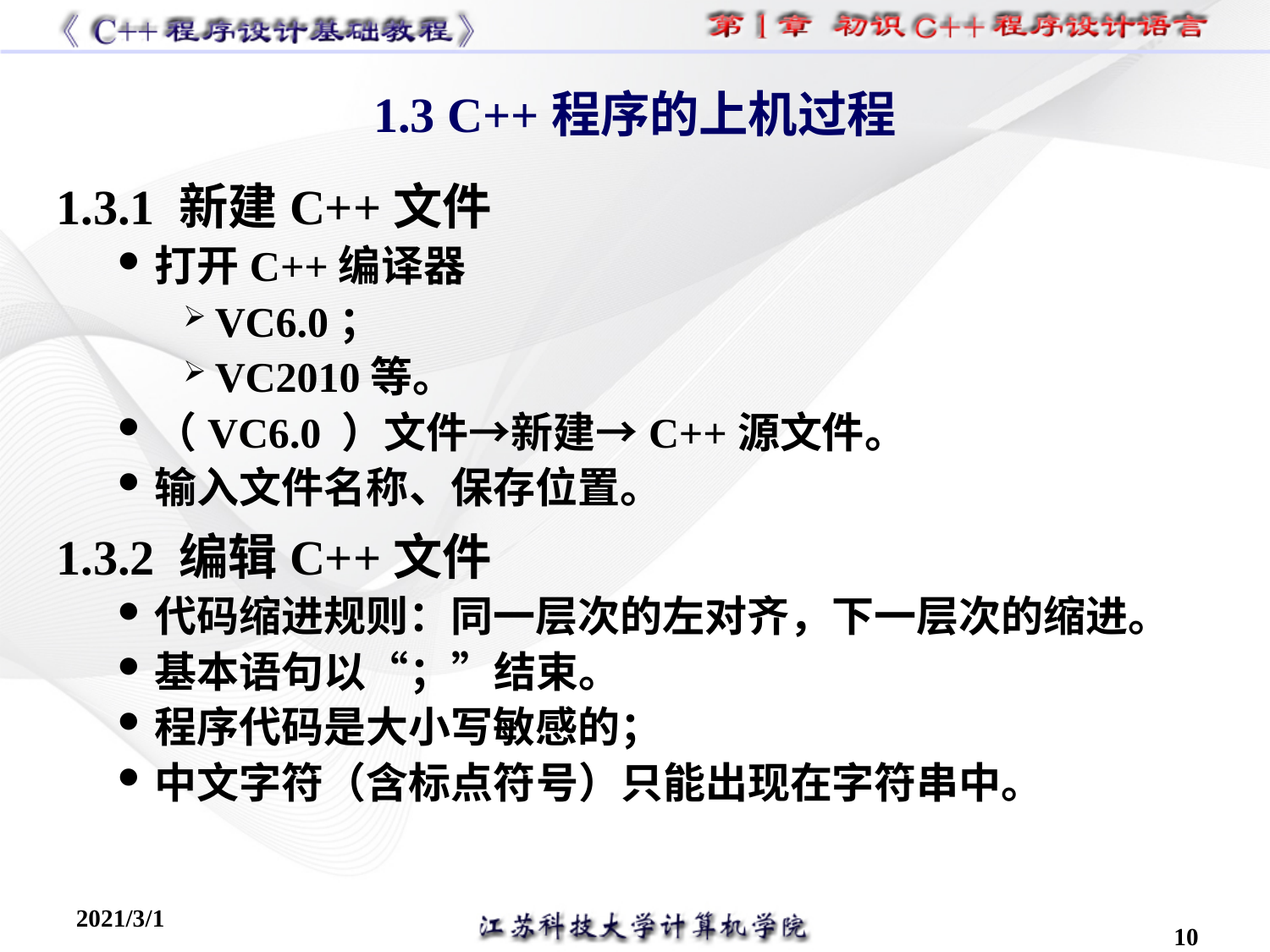

1.3 C++程序的上机过程
1.3.1 新建C++文件
打开C++编译器
VC6.0；
VC2010等。
（VC6.0 ）文件→新建→C++源文件。
输入文件名称、保存位置。
1.3.2 编辑C++文件
代码缩进规则：同一层次的左对齐，下一层次的缩进。
基本语句以“；”结束。
程序代码是大小写敏感的；
中文字符（含标点符号）只能出现在字符串中。